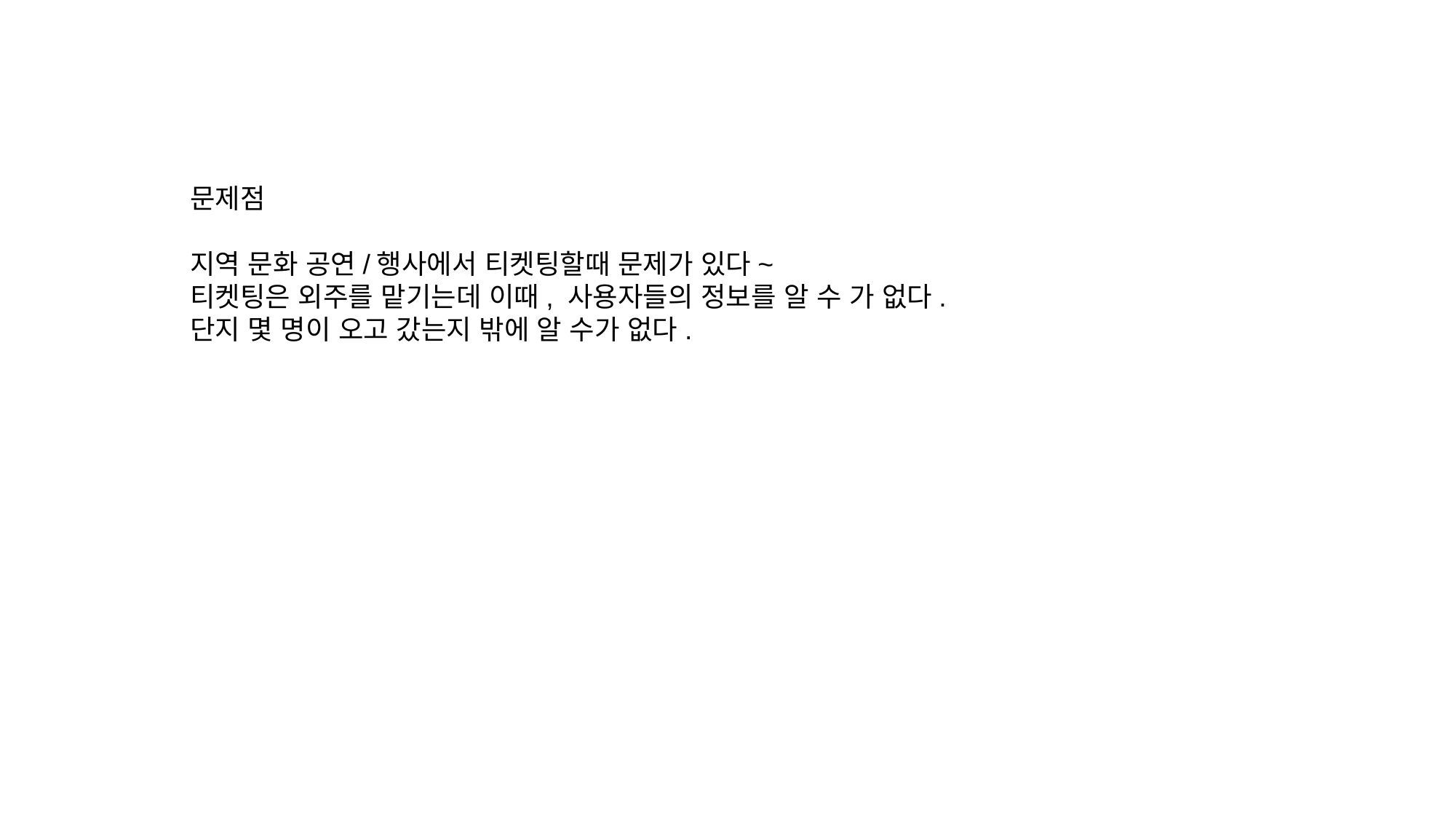

문제점

지역 문화 공연/행사에서 티켓팅할때 문제가 있다~
티켓팅은 외주를 맡기는데 이때, 사용자들의 정보를 알 수 가 없다. 단지 몇 명이 오고 갔는지 밖에 알 수가 없다.